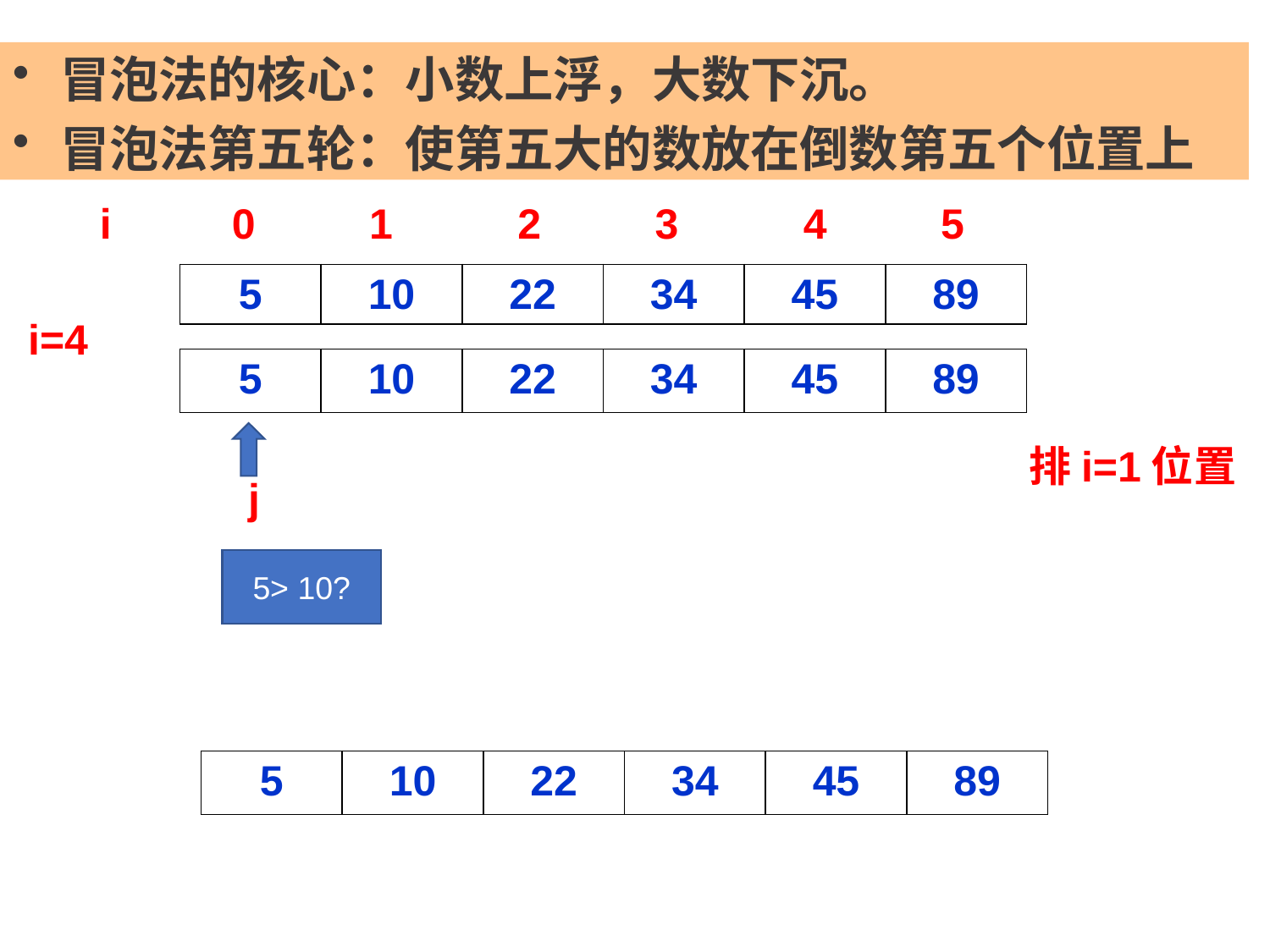

冒泡法的核心：小数上浮，大数下沉。
冒泡法第五轮：使第五大的数放在倒数第五个位置上
i
0
1
2
3
4
5
| 5 | 10 | 22 | 34 | 45 | 89 |
| --- | --- | --- | --- | --- | --- |
i=4
| 5 | 10 | 22 | 34 | 45 | 89 |
| --- | --- | --- | --- | --- | --- |

j
排i=1位置
5> 10?
| 5 | 10 | 22 | 34 | 45 | 89 |
| --- | --- | --- | --- | --- | --- |